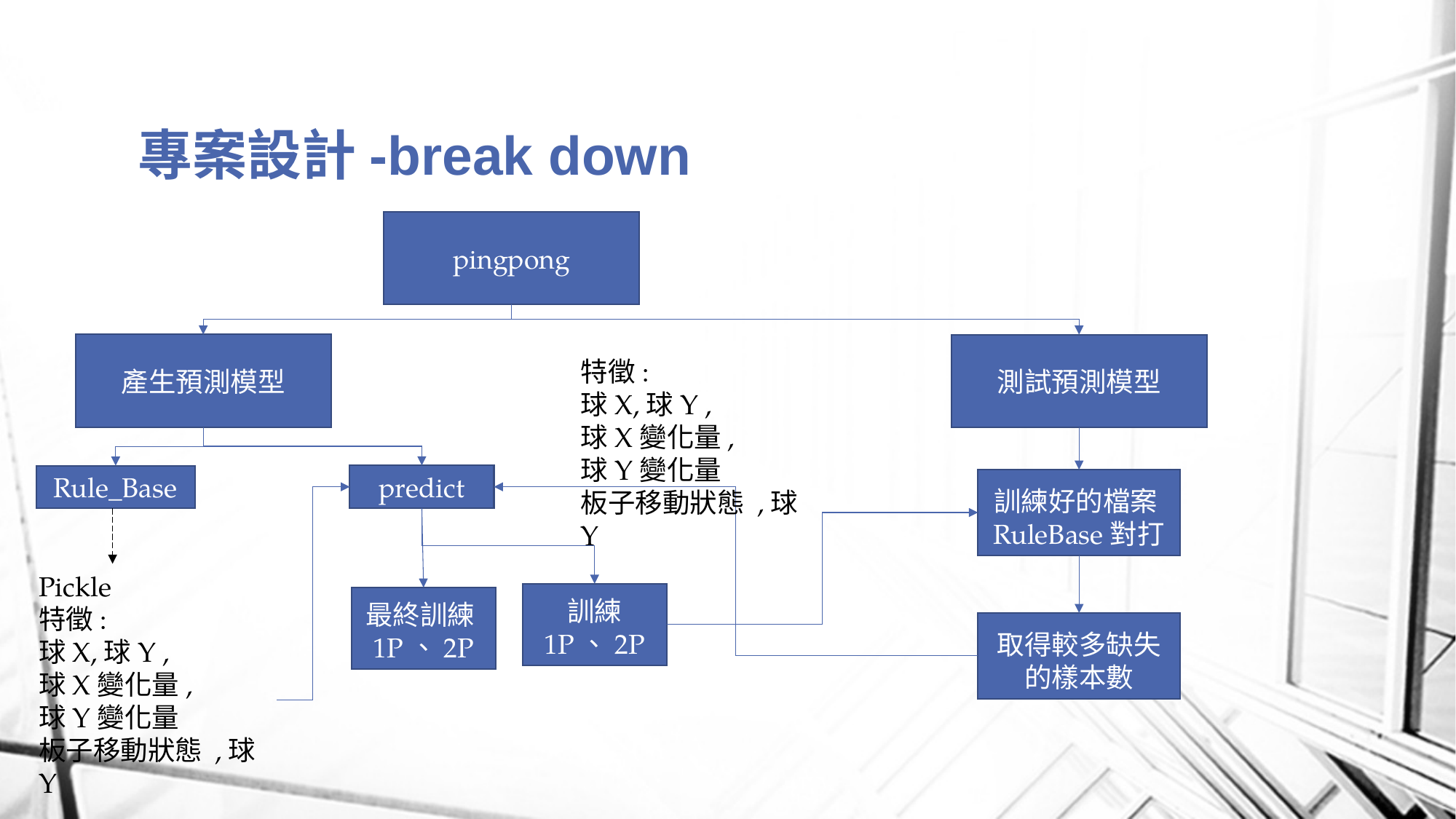

# 專案設計-break down
pingpong
產生預測模型
測試預測模型
特徵:
球X,球Y ,
球X變化量,
球Y變化量
板子移動狀態 ,球Y

predict
Rule_Base
訓練好的檔案RuleBase對打
Pickle
特徵:
球X,球Y ,
球X變化量,
球Y變化量
板子移動狀態 ,球Y

訓練
1P、2P
最終訓練1P、2P
取得較多缺失的樣本數